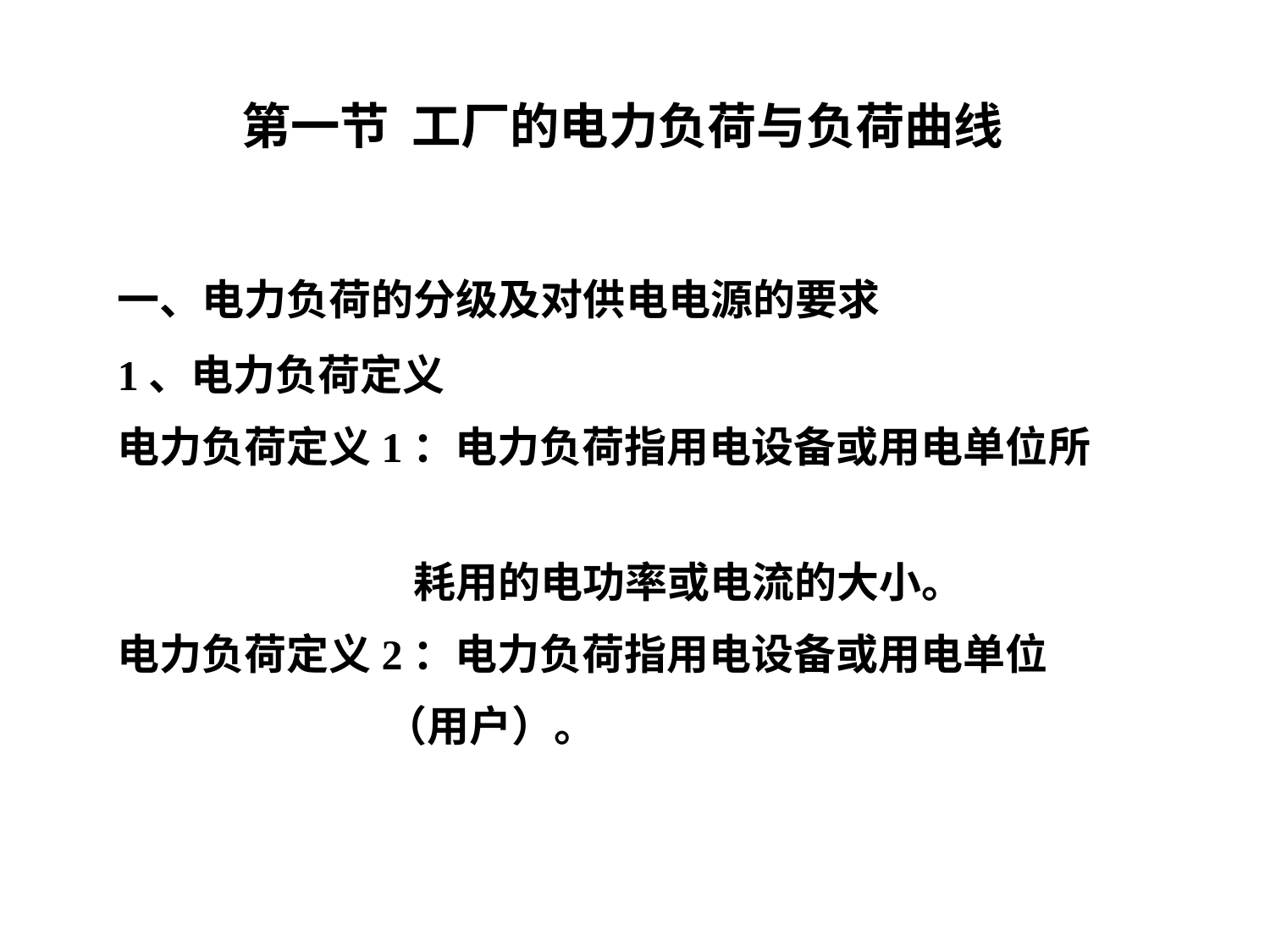

# 第一节  工厂的电力负荷与负荷曲线
一、电力负荷的分级及对供电电源的要求
1、电力负荷定义
电力负荷定义1：电力负荷指用电设备或用电单位所
                              耗用的电功率或电流的大小。
电力负荷定义2：电力负荷指用电设备或用电单位
                           （用户）。